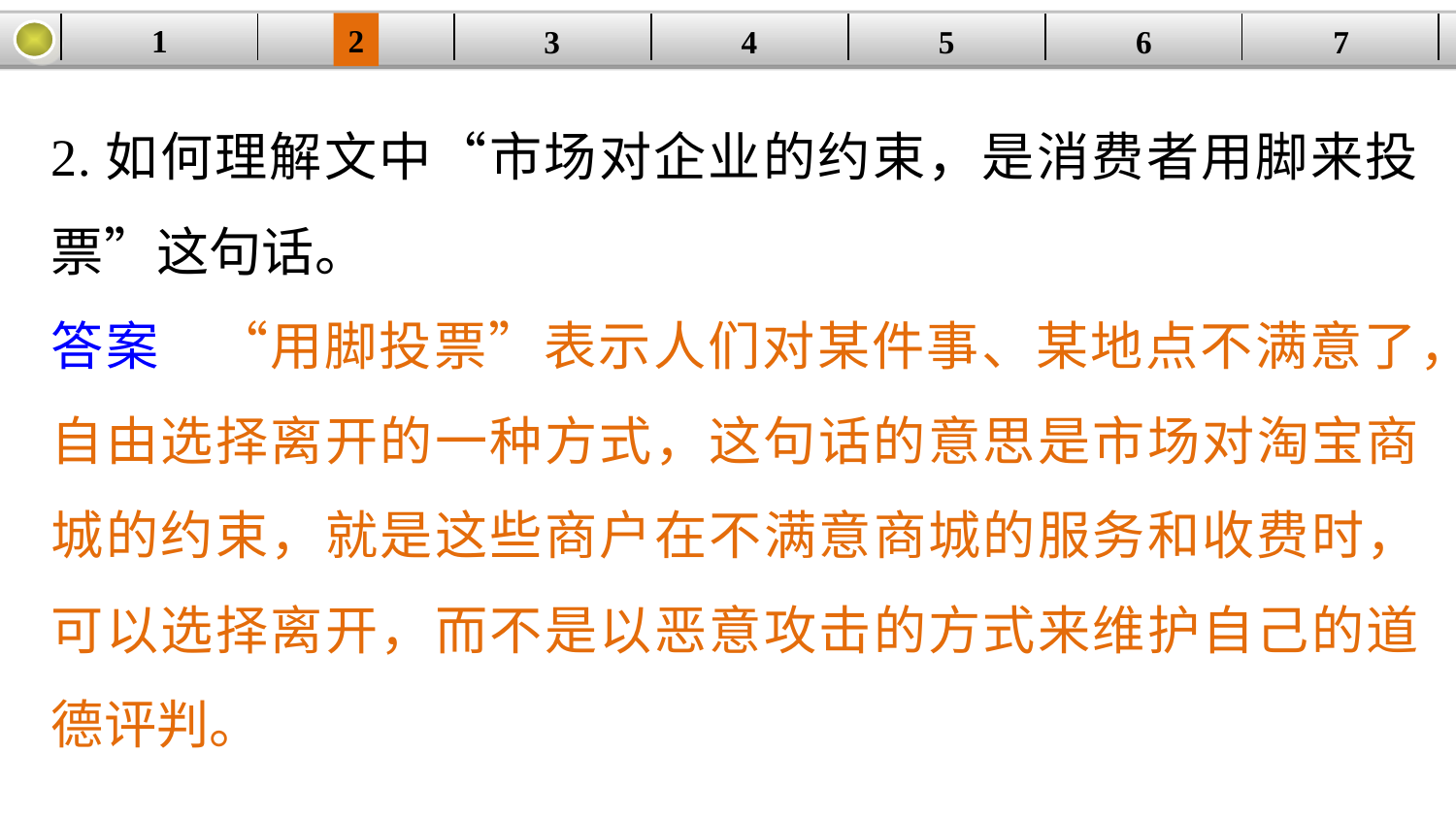

1
2
|  |  |  |  |  |  |  |
| --- | --- | --- | --- | --- | --- | --- |
3
4
5
6
7

2.如何理解文中“市场对企业的约束，是消费者用脚来投票”这句话。
答案　“用脚投票”表示人们对某件事、某地点不满意了，自由选择离开的一种方式，这句话的意思是市场对淘宝商城的约束，就是这些商户在不满意商城的服务和收费时，可以选择离开，而不是以恶意攻击的方式来维护自己的道德评判。